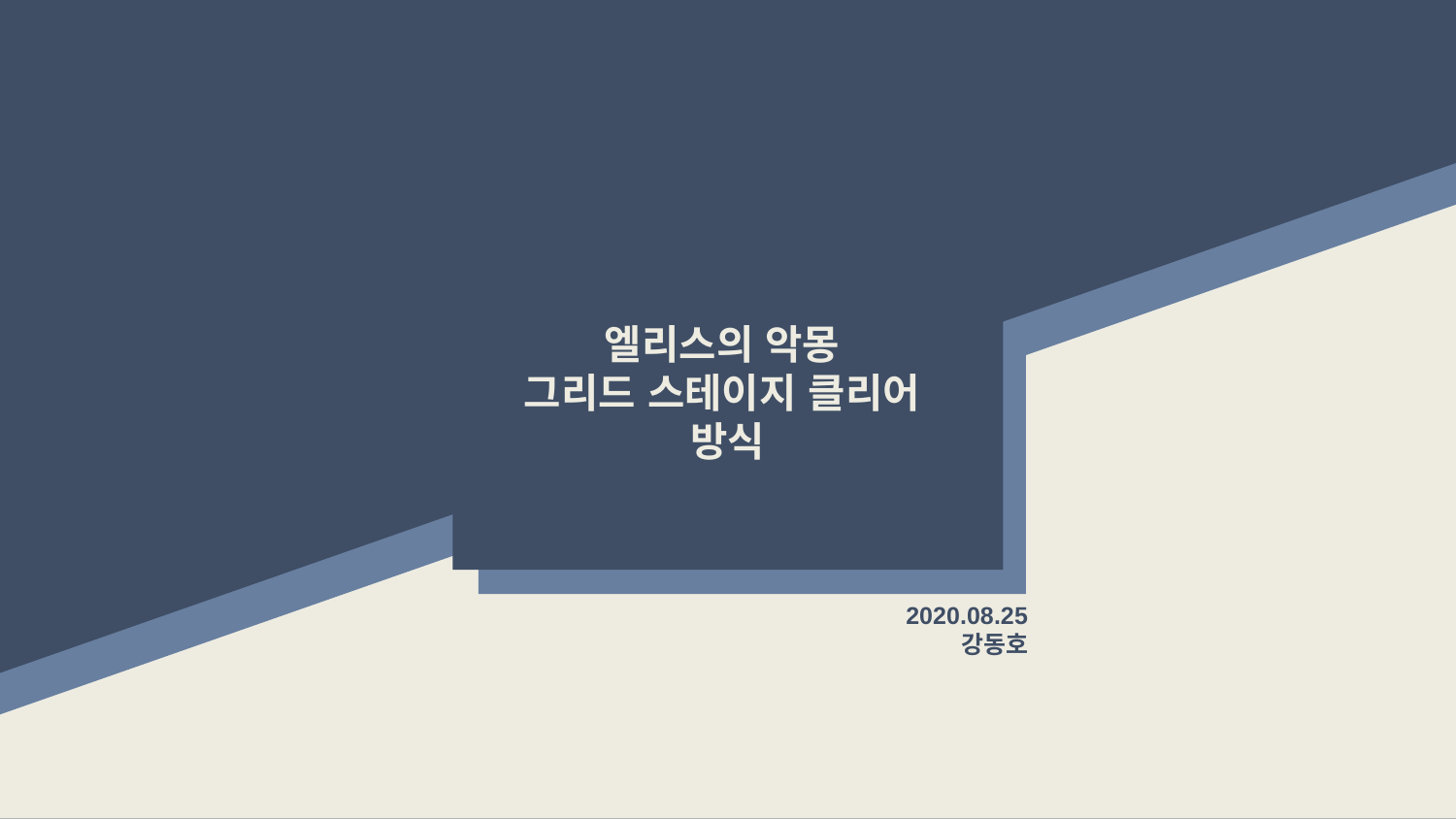

엘리스의 악몽
그리드 스테이지 클리어
방식

2020.08.25
강동호